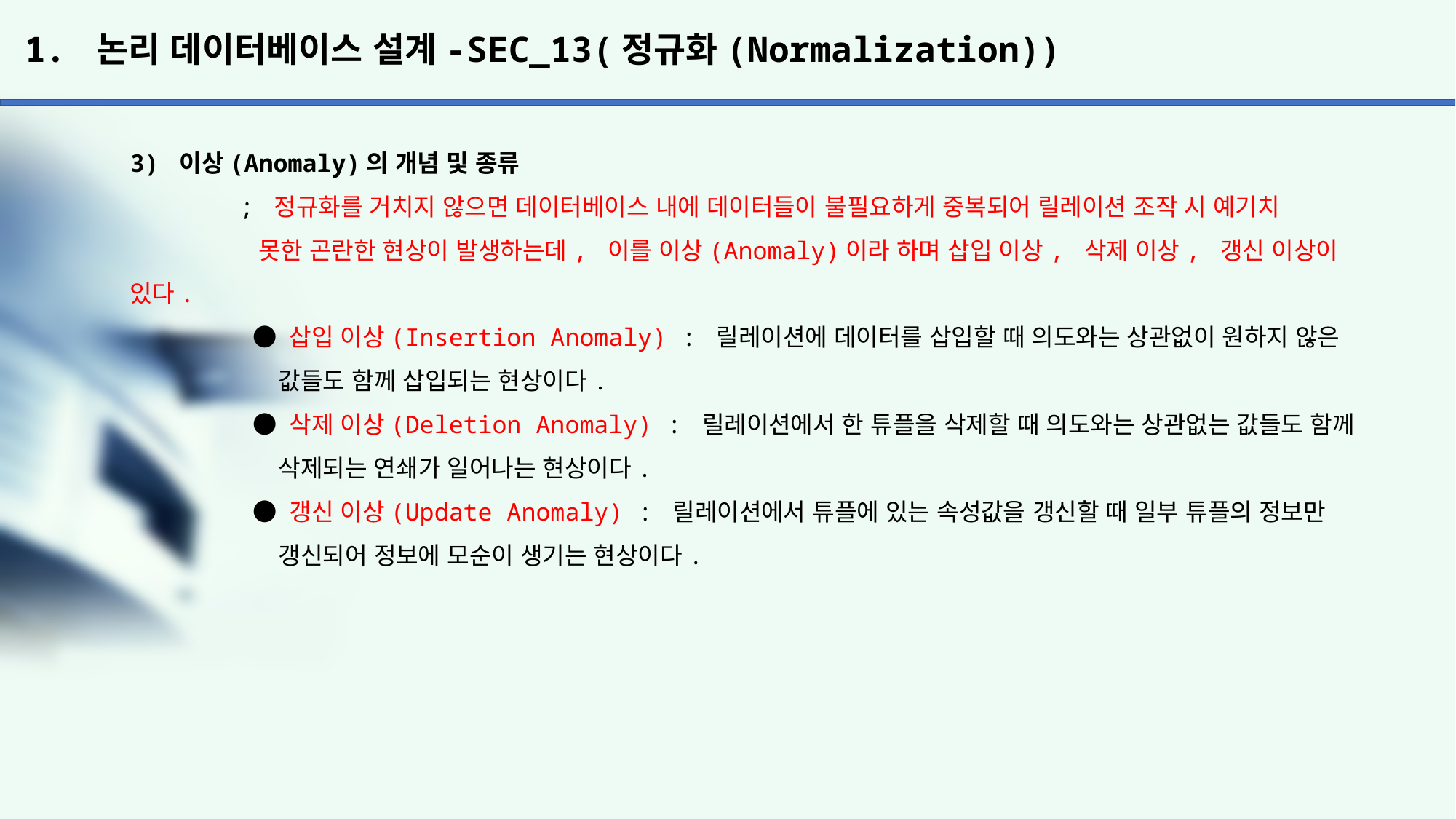

# 1. 논리 데이터베이스 설계-SEC_13(정규화(Normalization))
3) 이상(Anomaly)의 개념 및 종류
	; 정규화를 거치지 않으면 데이터베이스 내에 데이터들이 불필요하게 중복되어 릴레이션 조작 시 예기치
	  못한 곤란한 현상이 발생하는데, 이를 이상(Anomaly)이라 하며 삽입 이상, 삭제 이상, 갱신 이상이 있다.
	  ● 삽입 이상(Insertion Anomaly) : 릴레이션에 데이터를 삽입할 때 의도와는 상관없이 원하지 않은
	     값들도 함께 삽입되는 현상이다.
	  ● 삭제 이상(Deletion Anomaly) : 릴레이션에서 한 튜플을 삭제할 때 의도와는 상관없는 값들도 함께
	     삭제되는 연쇄가 일어나는 현상이다.
	  ● 갱신 이상(Update Anomaly) : 릴레이션에서 튜플에 있는 속성값을 갱신할 때 일부 튜플의 정보만
	     갱신되어 정보에 모순이 생기는 현상이다.